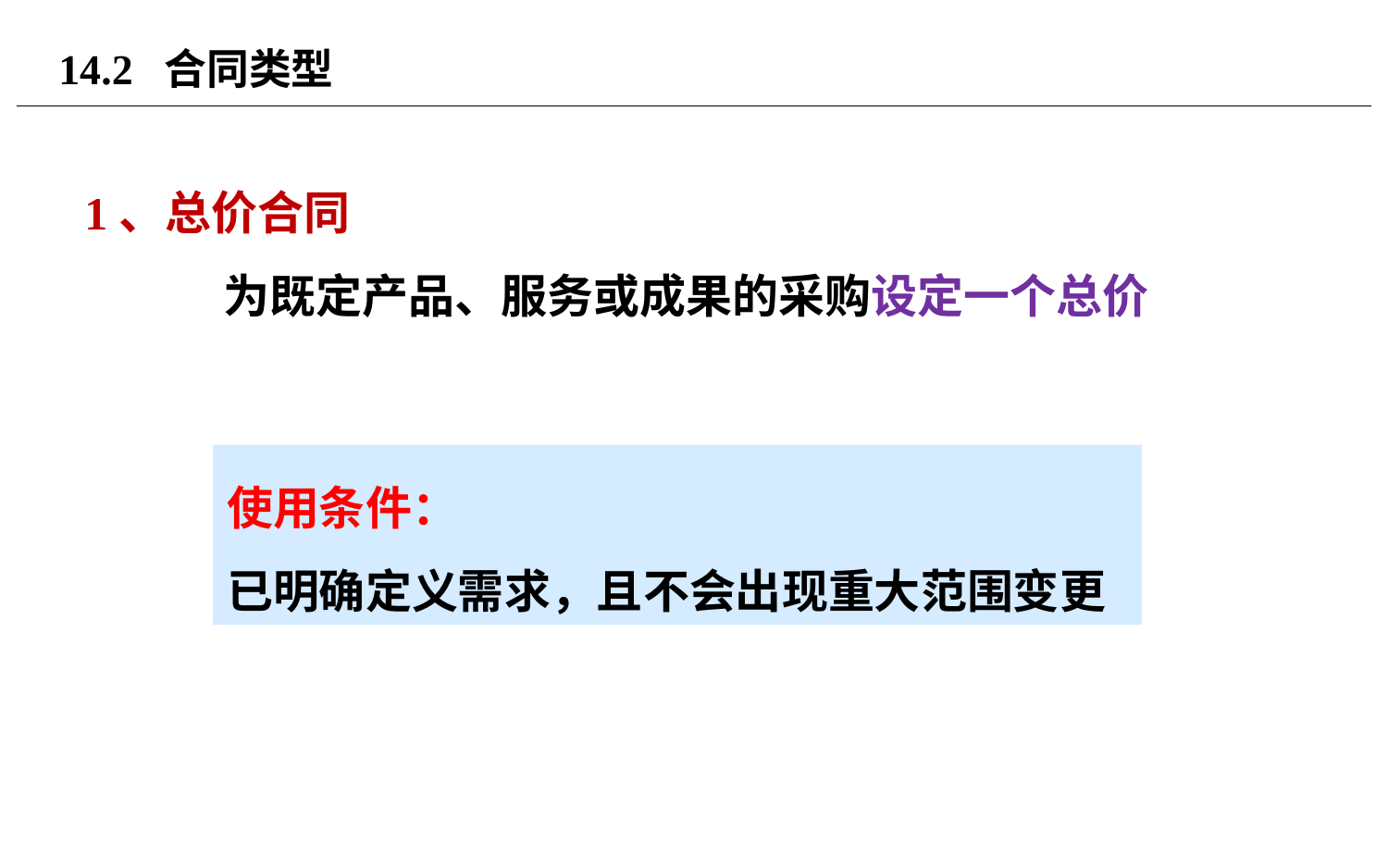

# 14.2  合同类型
1、总价合同
	为既定产品、服务或成果的采购设定一个总价
使用条件：
已明确定义需求，且不会出现重大范围变更